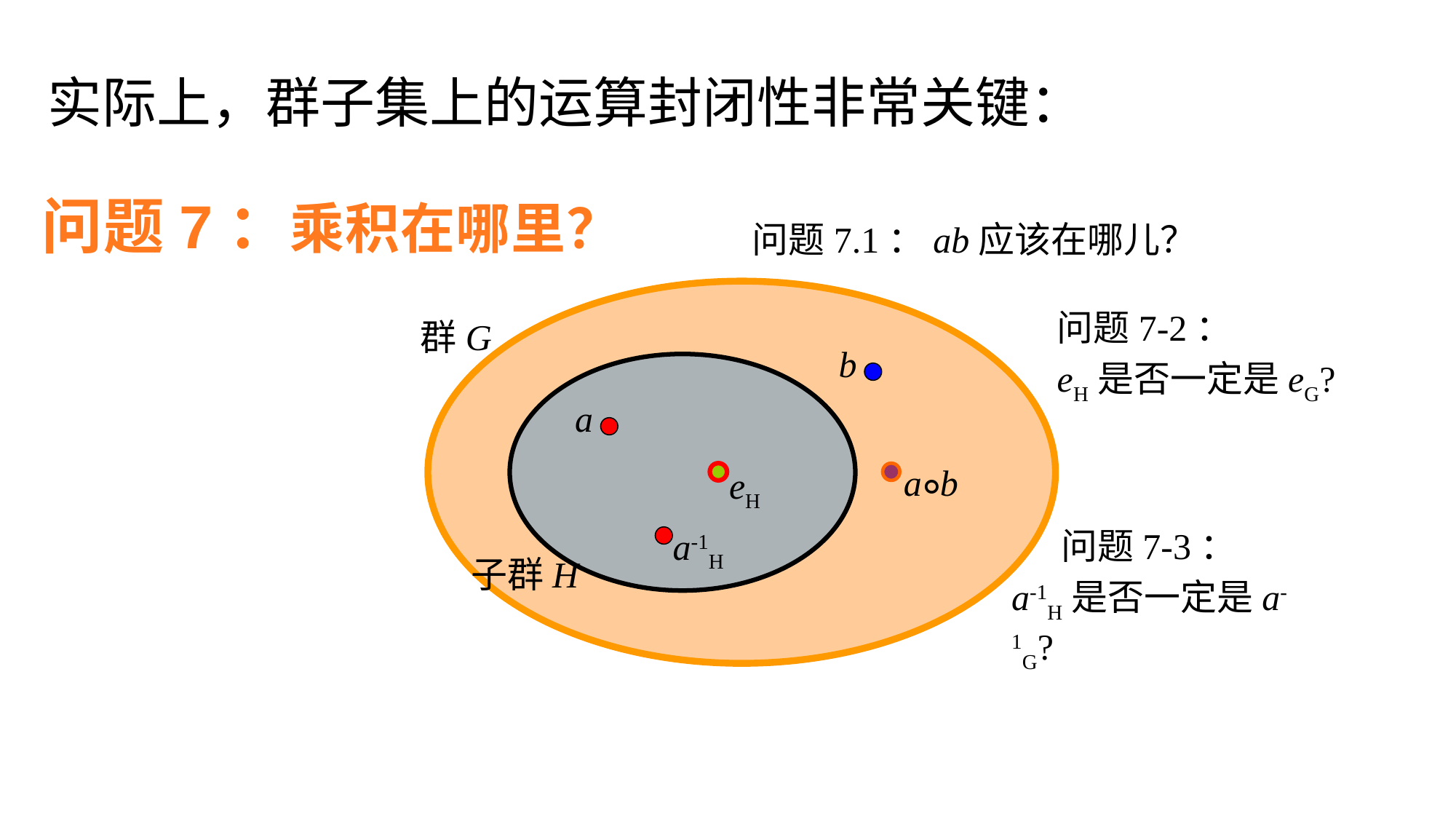

实际上，群子集上的运算封闭性非常关键：
问题7：乘积在哪里？
问题7.1：ab应该在哪儿？

问题7-2：
eH是否一定是eG?
群G
b

a

a  ⃘b

eH

     问题7-3：
a-1H是否一定是a-1G?
a-1H

子群H